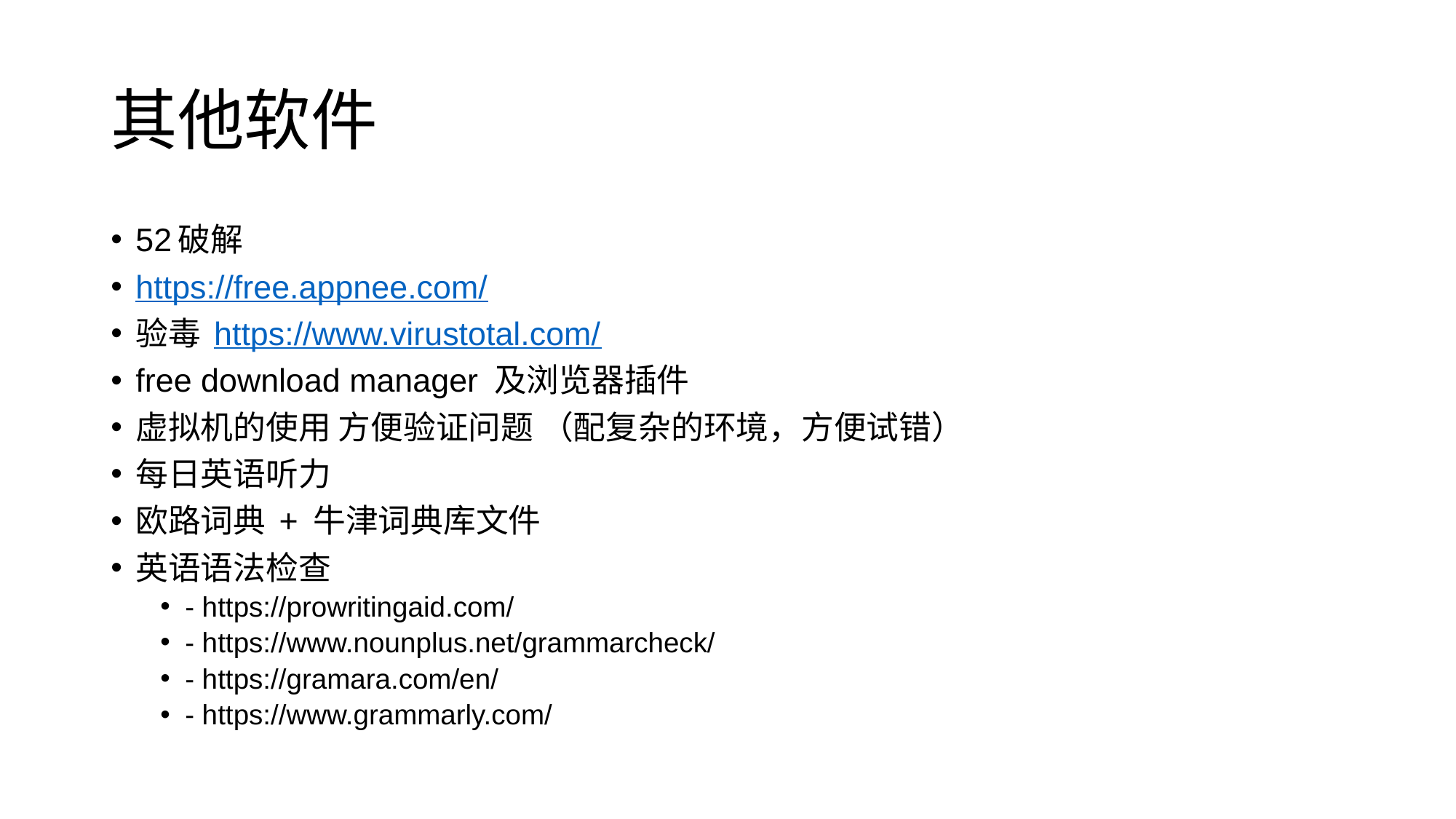

# 其他软件
52破解
https://free.appnee.com/
验毒 https://www.virustotal.com/
free download manager 及浏览器插件
虚拟机的使用 方便验证问题 （配复杂的环境，方便试错）
每日英语听力
欧路词典 + 牛津词典库文件
英语语法检查
- https://prowritingaid.com/
- https://www.nounplus.net/grammarcheck/
- https://gramara.com/en/
- https://www.grammarly.com/